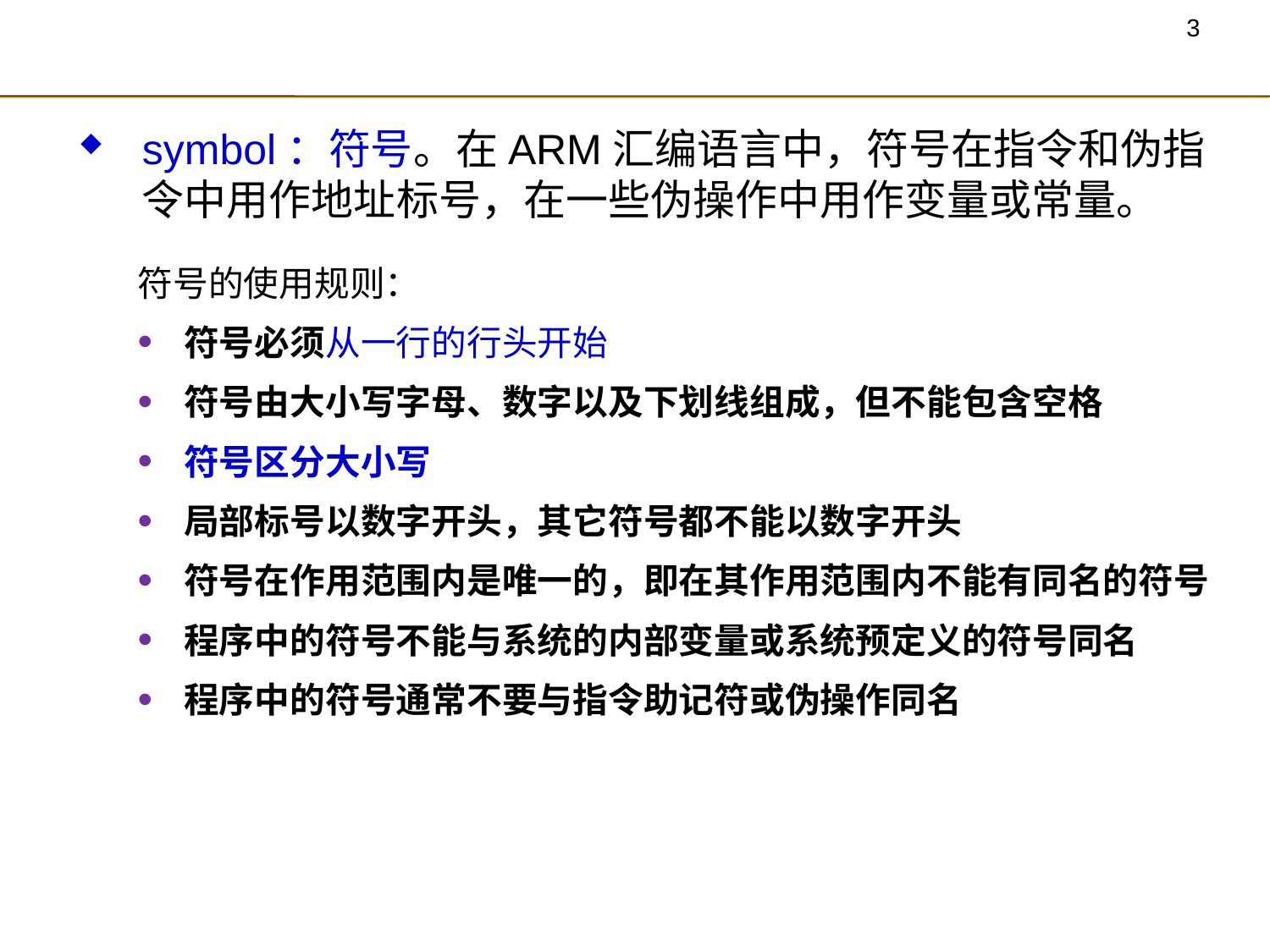

symbol：符号。在ARM汇编语言中，符号在指令和伪指令中用作地址标号，在一些伪操作中用作变量或常量。
符号的使用规则：
 符号必须从一行的行头开始
 符号由大小写字母、数字以及下划线组成，但不能包含空格
 符号区分大小写
 局部标号以数字开头，其它符号都不能以数字开头
 符号在作用范围内是唯一的，即在其作用范围内不能有同名的符号
 程序中的符号不能与系统的内部变量或系统预定义的符号同名
 程序中的符号通常不要与指令助记符或伪操作同名